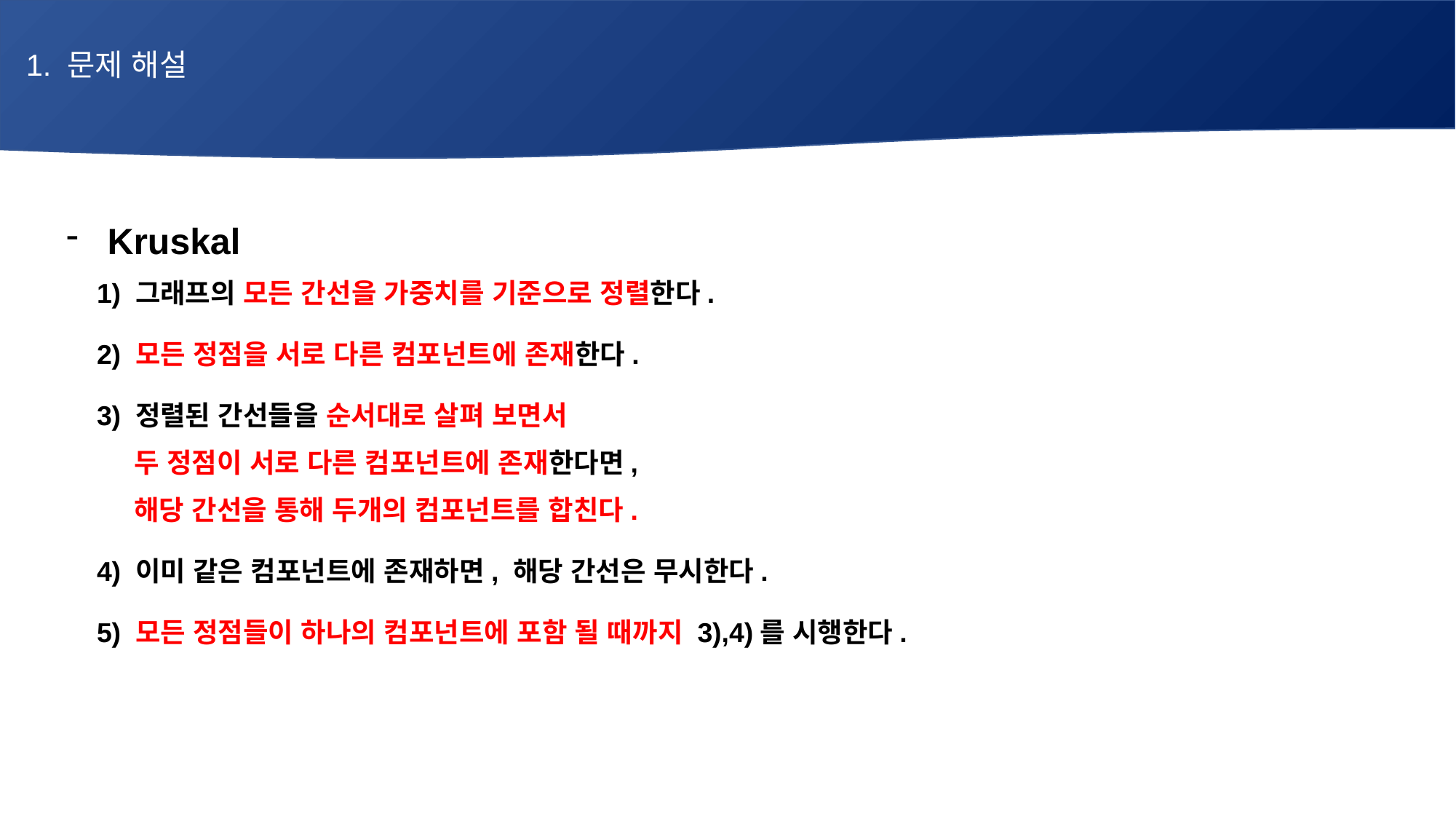

1. 문제 해설
# 매주 1 과제 LV2
Kruskal
    1) 그래프의 모든 간선을 가중치를 기준으로 정렬한다.

    2) 모든 정점을 서로 다른 컴포넌트에 존재한다.

    3) 정렬된 간선들을 순서대로 살펴 보면서
        두 정점이 서로 다른 컴포넌트에 존재한다면,
        해당 간선을 통해 두개의 컴포넌트를 합친다.

    4) 이미 같은 컴포넌트에 존재하면, 해당 간선은 무시한다.

    5) 모든 정점들이 하나의 컴포넌트에 포함 될 때까지 3),4)를 시행한다.